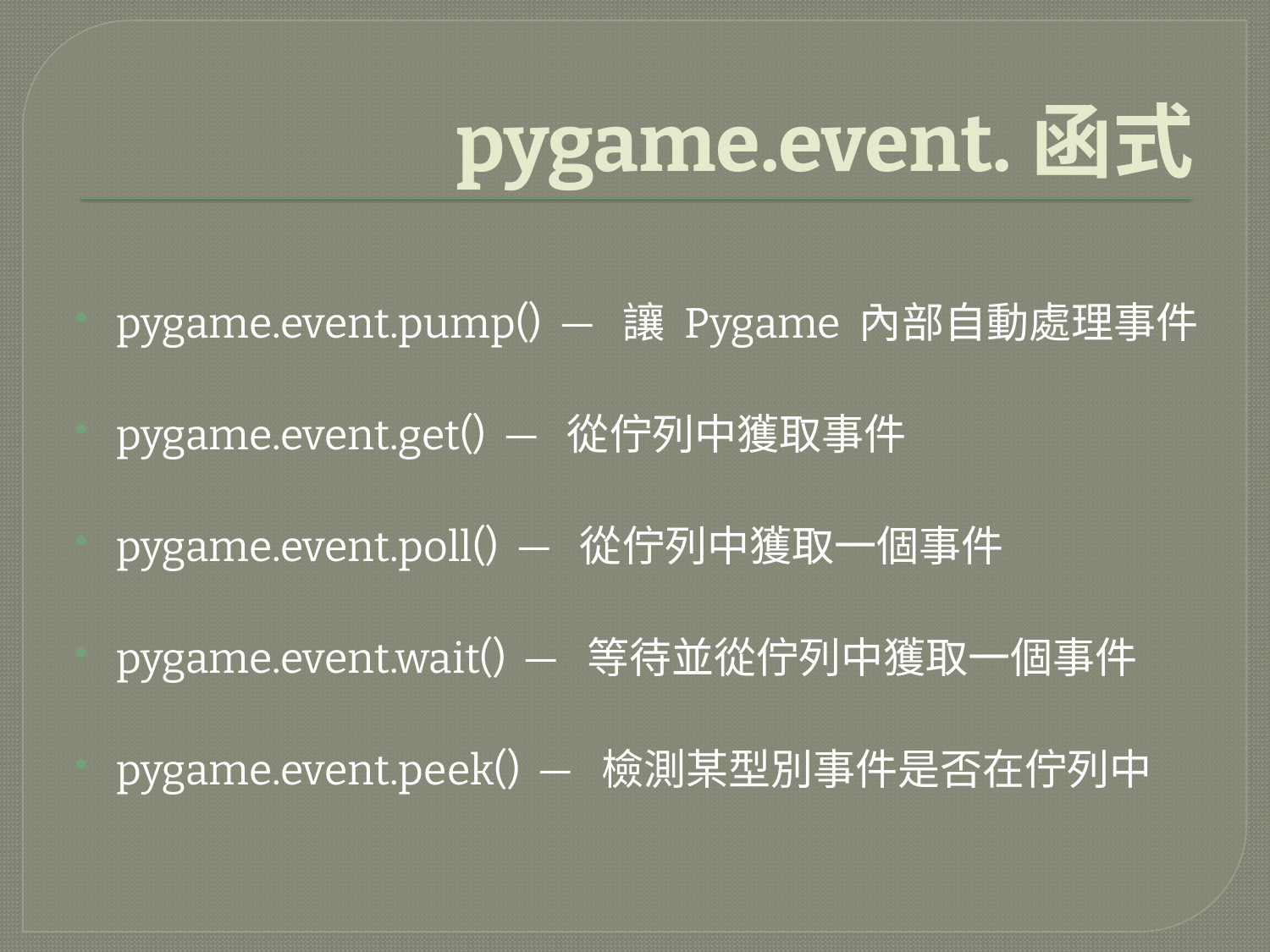

# pygame.event.函式
pygame.event.pump()  —  讓 Pygame 內部自動處理事件
pygame.event.get()  —  從佇列中獲取事件
pygame.event.poll()  —  從佇列中獲取一個事件
pygame.event.wait()  —  等待並從佇列中獲取一個事件
pygame.event.peek()  —  檢測某型別事件是否在佇列中